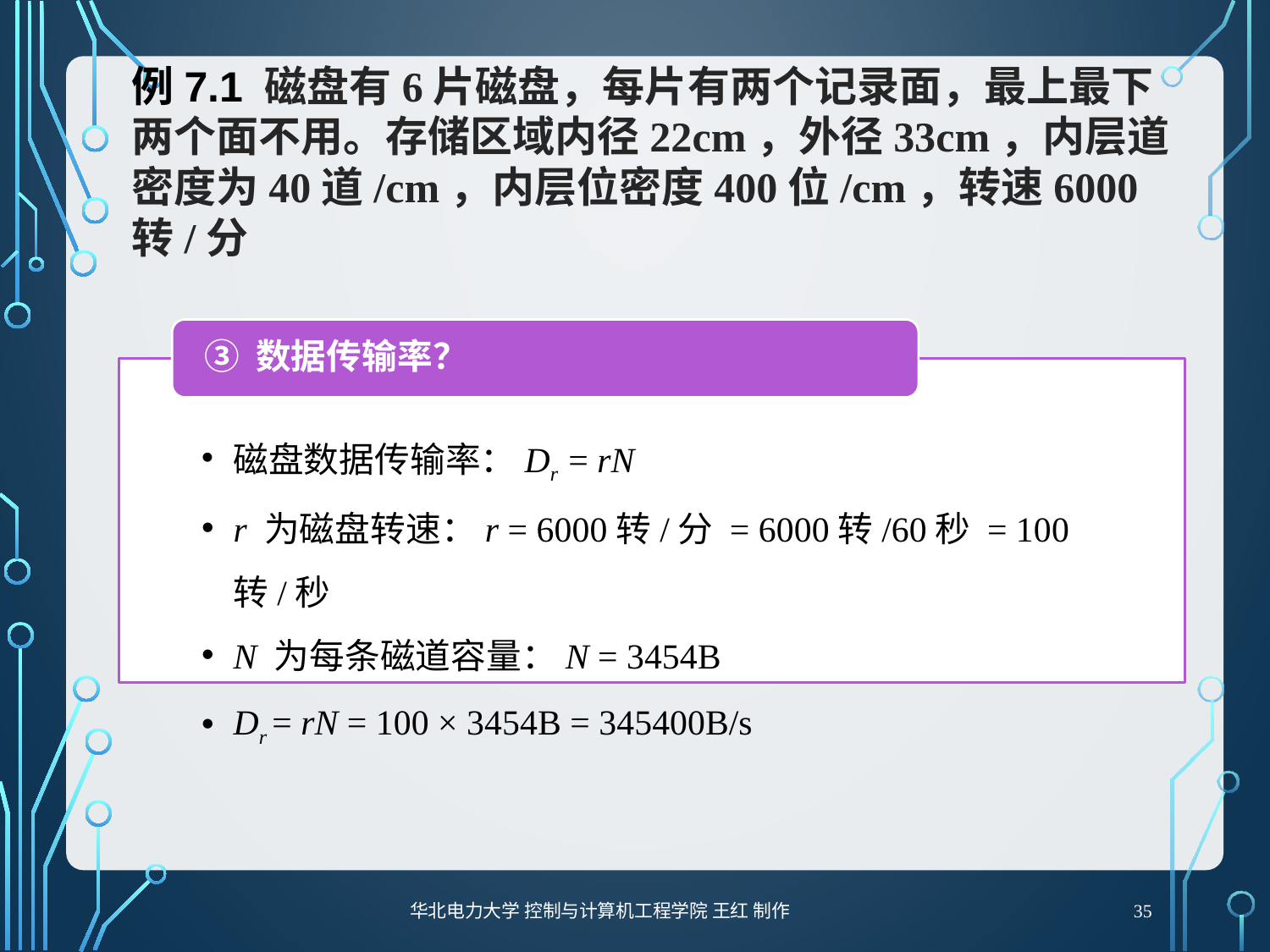

# 例7.1 磁盘有6片磁盘，每片有两个记录面，最上最下两个面不用。存储区域内径22cm，外径33cm，内层道密度为40道/cm，内层位密度400位/cm，转速6000转/分
③ 数据传输率？
磁盘数据传输率：Dr  = rN
r 为磁盘转速：r = 6000转/分 = 6000转/60秒 = 100转/秒
N 为每条磁道容量：N = 3454B
Dr = rN = 100 × 3454B = 345400B/s
35
华北电力大学 控制与计算机工程学院 王红 制作